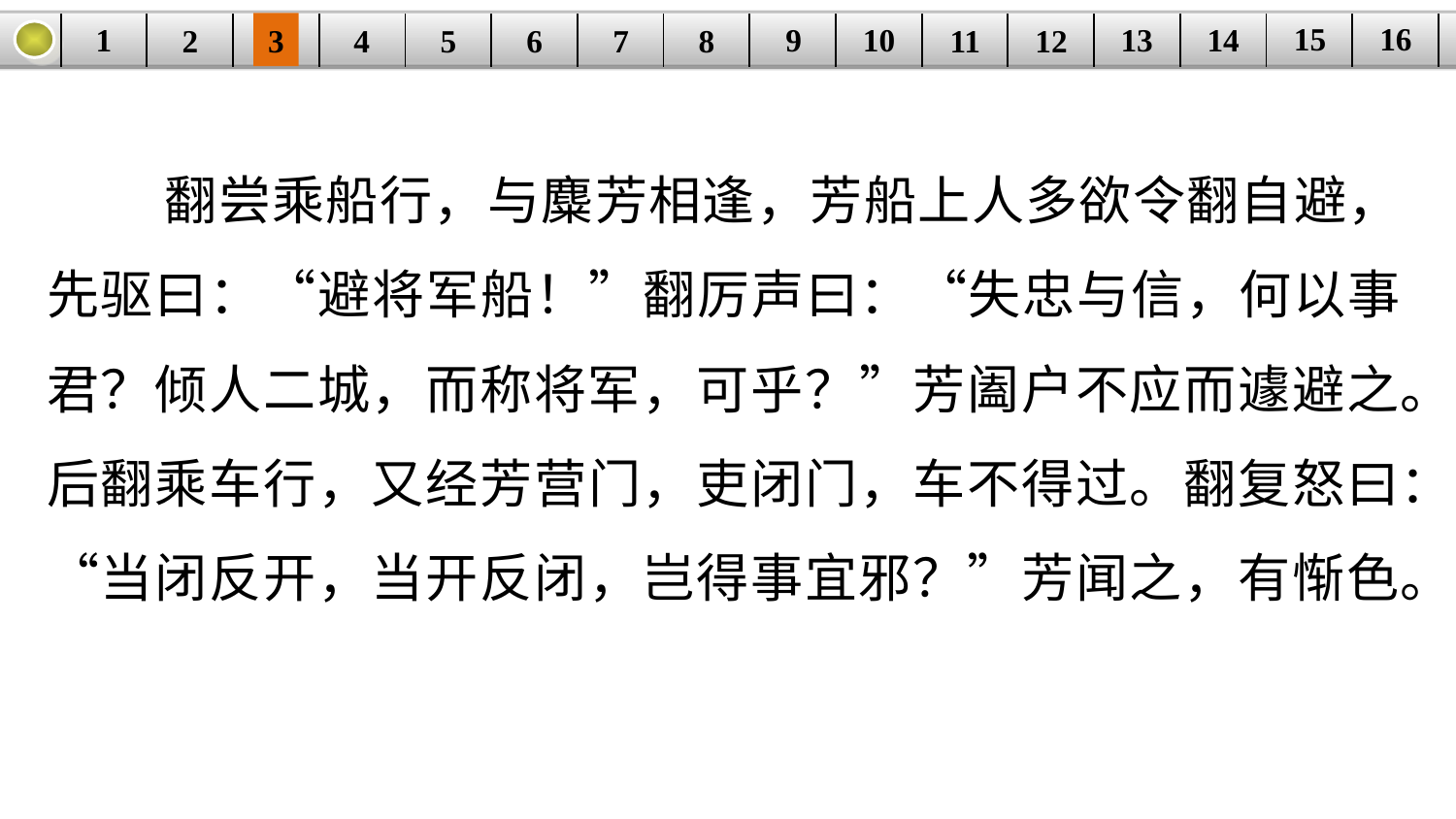

16

15
14
9
10
1
13
3
4
5
6
8
11
2
12
|  |  |  |  |  |  |  |  |  |  |  |  |  |  |  |  |
| --- | --- | --- | --- | --- | --- | --- | --- | --- | --- | --- | --- | --- | --- | --- | --- |
7

        翻尝乘船行，与麋芳相逢，芳船上人多欲令翻自避，先驱曰：“避将军船！”翻厉声曰：“失忠与信，何以事君？倾人二城，而称将军，可乎？”芳阖户不应而遽避之。后翻乘车行，又经芳营门，吏闭门，车不得过。翻复怒曰：“当闭反开，当开反闭，岂得事宜邪？”芳闻之，有惭色。